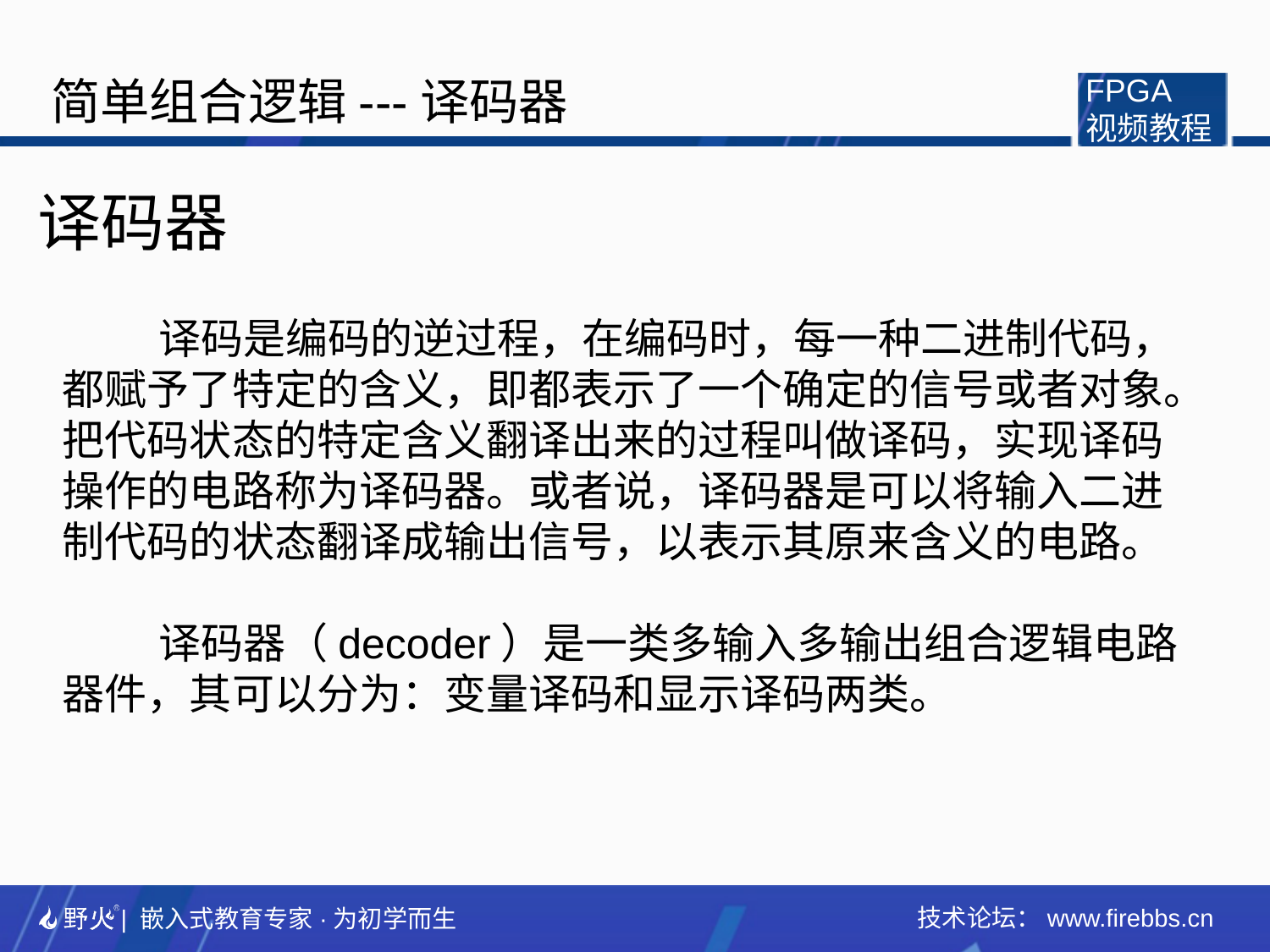

简单组合逻辑---译码器
FPGA
视频教程
译码器
         译码是编码的逆过程，在编码时，每一种二进制代码，都赋予了特定的含义，即都表示了一个确定的信号或者对象。把代码状态的特定含义翻译出来的过程叫做译码，实现译码操作的电路称为译码器。或者说，译码器是可以将输入二进制代码的状态翻译成输出信号，以表示其原来含义的电路。

         译码器（decoder）是一类多输入多输出组合逻辑电路器件，其可以分为：变量译码和显示译码两类。